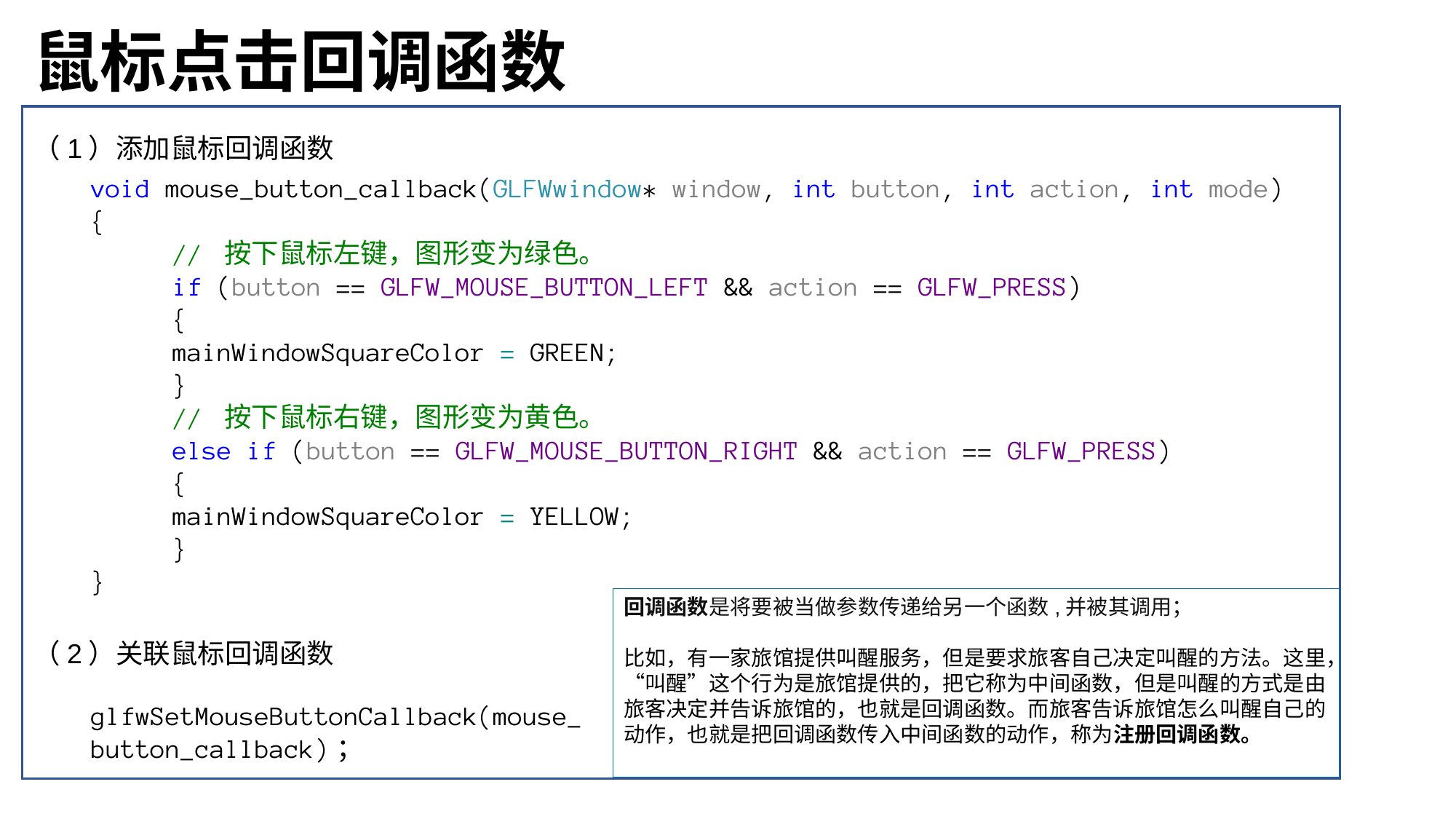

鼠标点击回调函数

（1）添加鼠标回调函数

void mouse_button_callback(GLFWwindow* window, int button, int action, int mode)
{
// 按下鼠标左键，图形变为绿色。
if (button == GLFW_MOUSE_BUTTON_LEFT && action == GLFW_PRESS)
{
mainWindowSquareColor = GREEN;
}
// 按下鼠标右键，图形变为黄色。
else if (button == GLFW_MOUSE_BUTTON_RIGHT && action == GLFW_PRESS)
{
mainWindowSquareColor = YELLOW;
}
}

glfwSetMouseButtonCallback(mouse_
button_callback)；
回调函数是将要被当做参数传递给另一个函数,并被其调用；

比如，有一家旅馆提供叫醒服务，但是要求旅客自己决定叫醒的方法。这里，“叫醒”这个行为是旅馆提供的，把它称为中间函数，但是叫醒的方式是由旅客决定并告诉旅馆的，也就是回调函数。而旅客告诉旅馆怎么叫醒自己的动作，也就是把回调函数传入中间函数的动作，称为注册回调函数。
（2）关联鼠标回调函数